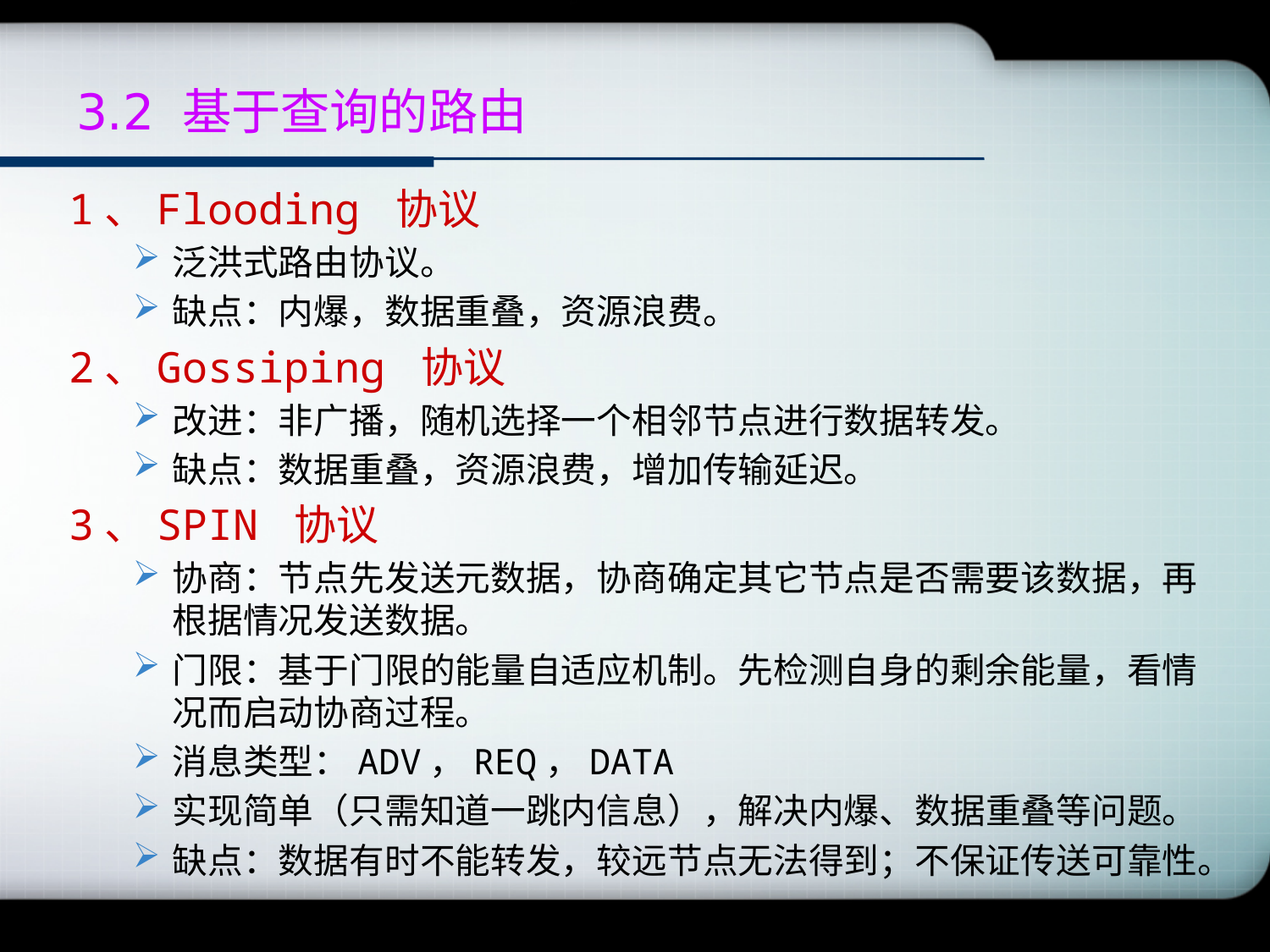

# 3.2 基于查询的路由
1、Flooding 协议
泛洪式路由协议。
缺点：内爆，数据重叠，资源浪费。
2、Gossiping 协议
改进：非广播，随机选择一个相邻节点进行数据转发。
缺点：数据重叠，资源浪费，增加传输延迟。
3、SPIN 协议
协商：节点先发送元数据，协商确定其它节点是否需要该数据，再根据情况发送数据。
门限：基于门限的能量自适应机制。先检测自身的剩余能量，看情况而启动协商过程。
消息类型：ADV，REQ，DATA
实现简单（只需知道一跳内信息），解决内爆、数据重叠等问题。
缺点：数据有时不能转发，较远节点无法得到；不保证传送可靠性。